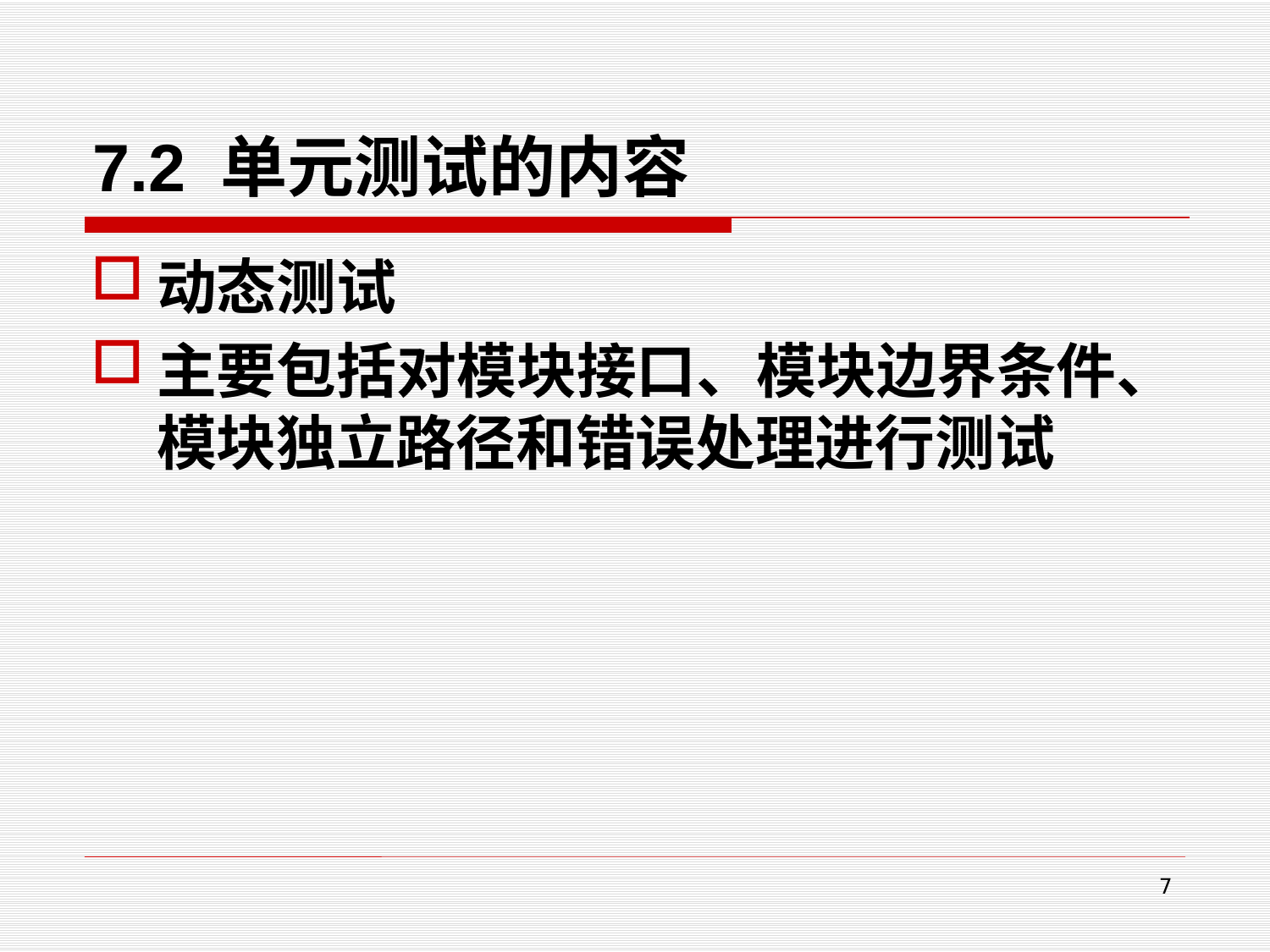

# 7.2 单元测试的内容
动态测试
主要包括对模块接口、模块边界条件、模块独立路径和错误处理进行测试
7